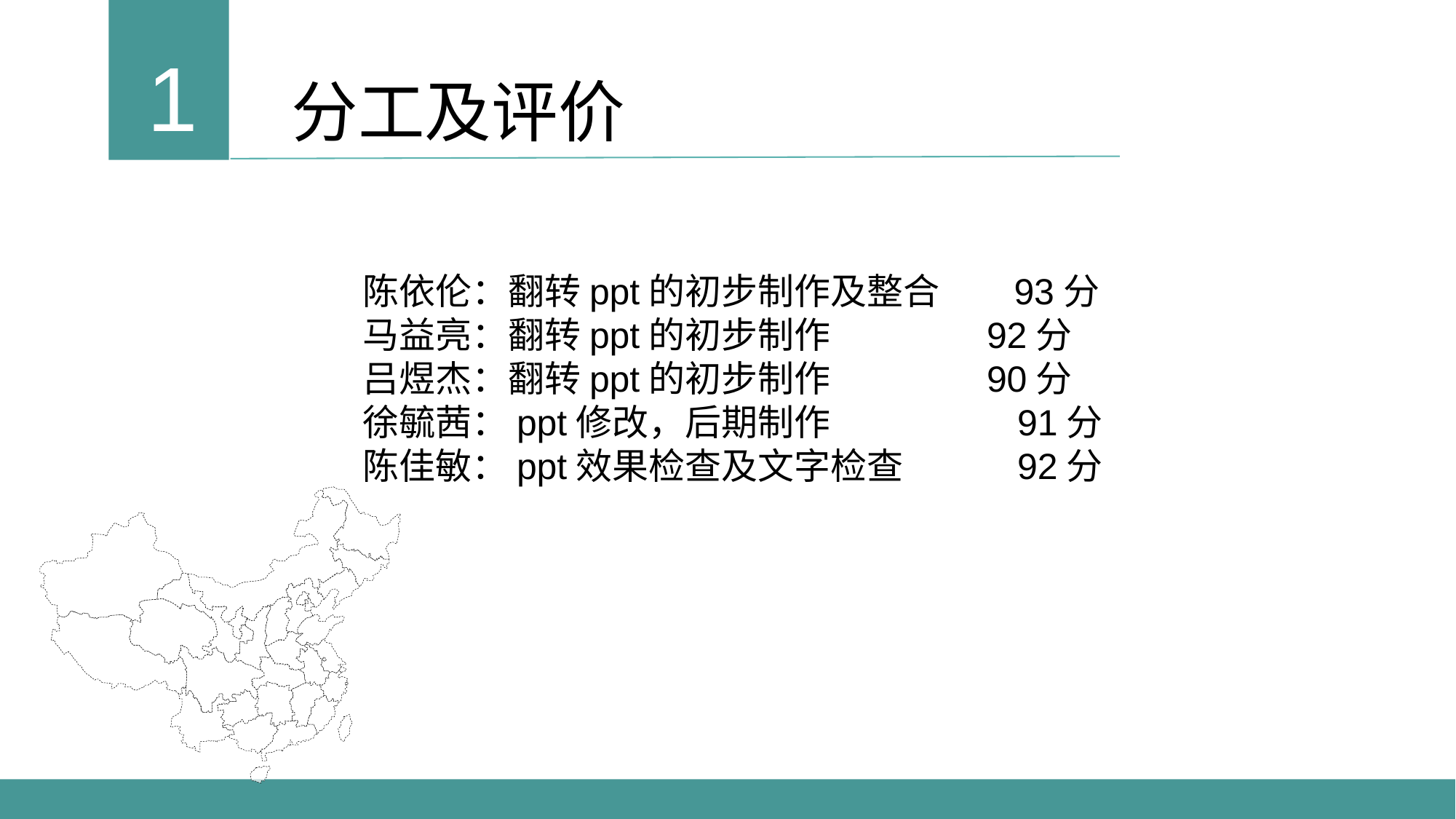

1
分工及评价

陈依伦：翻转ppt的初步制作及整合        93分
马益亮：翻转ppt的初步制作                  92分
吕煜杰：翻转ppt的初步制作                  90分
徐毓茜：ppt修改，后期制作		91分
陈佳敏：ppt效果检查及文字检查		92分